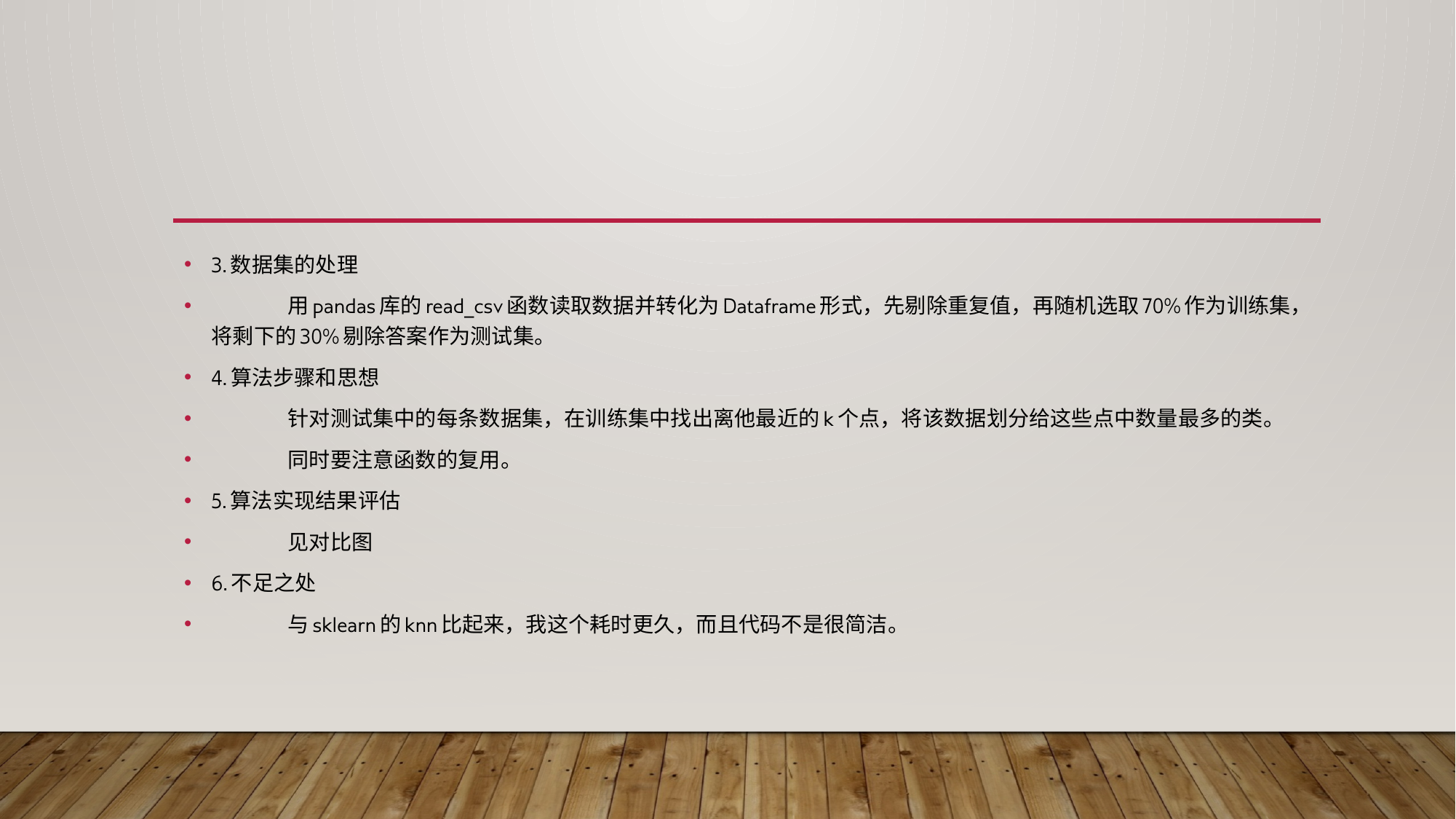

#
3.数据集的处理
	用pandas库的read_csv函数读取数据并转化为Dataframe形式，先剔除重复值，再随机选取70%作为训练集，将剩下的30%剔除答案作为测试集。
4.算法步骤和思想
	针对测试集中的每条数据集，在训练集中找出离他最近的k个点，将该数据划分给这些点中数量最多的类。
	同时要注意函数的复用。
5.算法实现结果评估
 	见对比图
6.不足之处
	与sklearn的knn比起来，我这个耗时更久，而且代码不是很简洁。